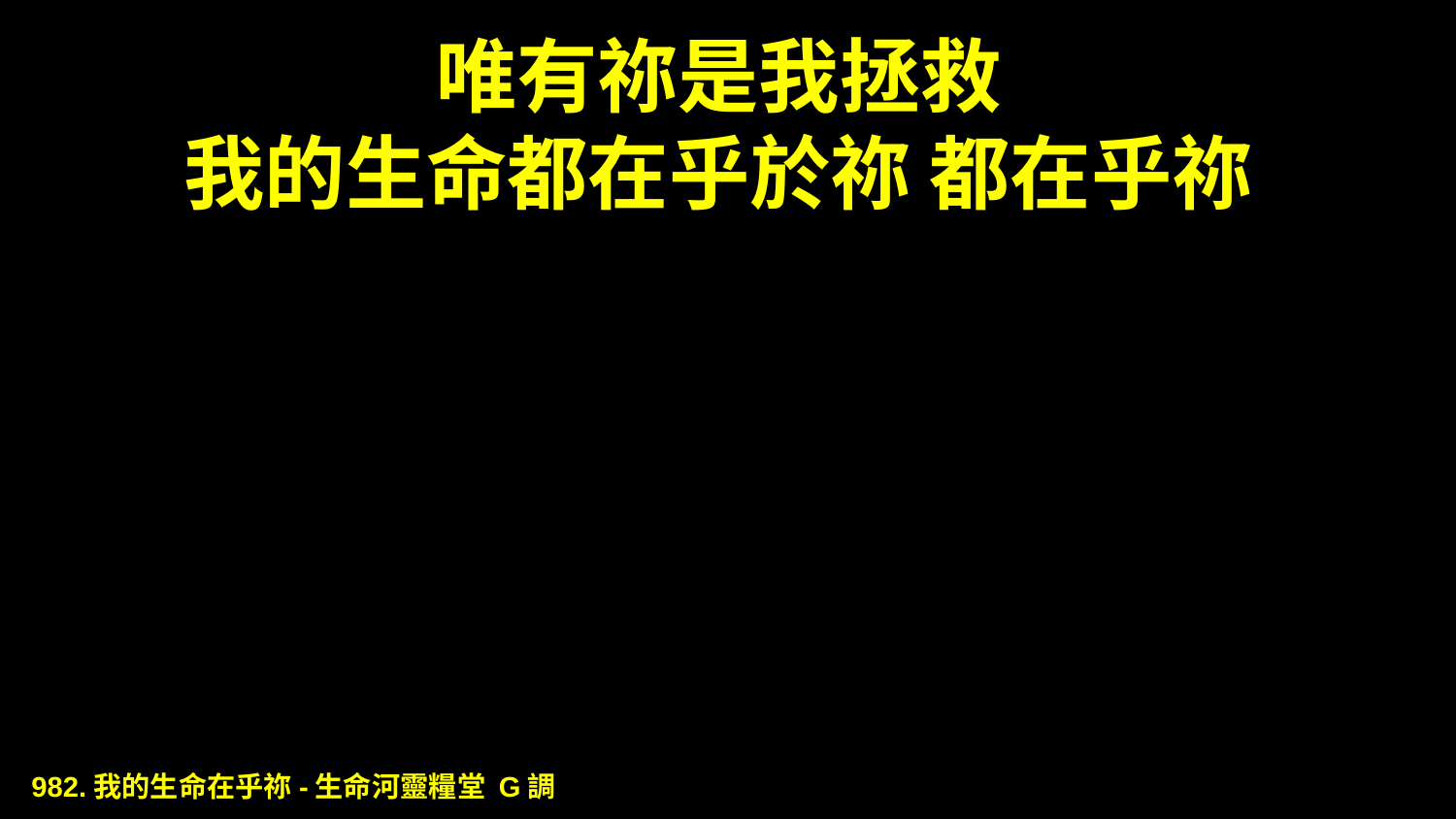

# 唯有祢是我拯救 我的生命都在乎於祢 都在乎祢
982.我的生命在乎祢-生命河靈糧堂 G調